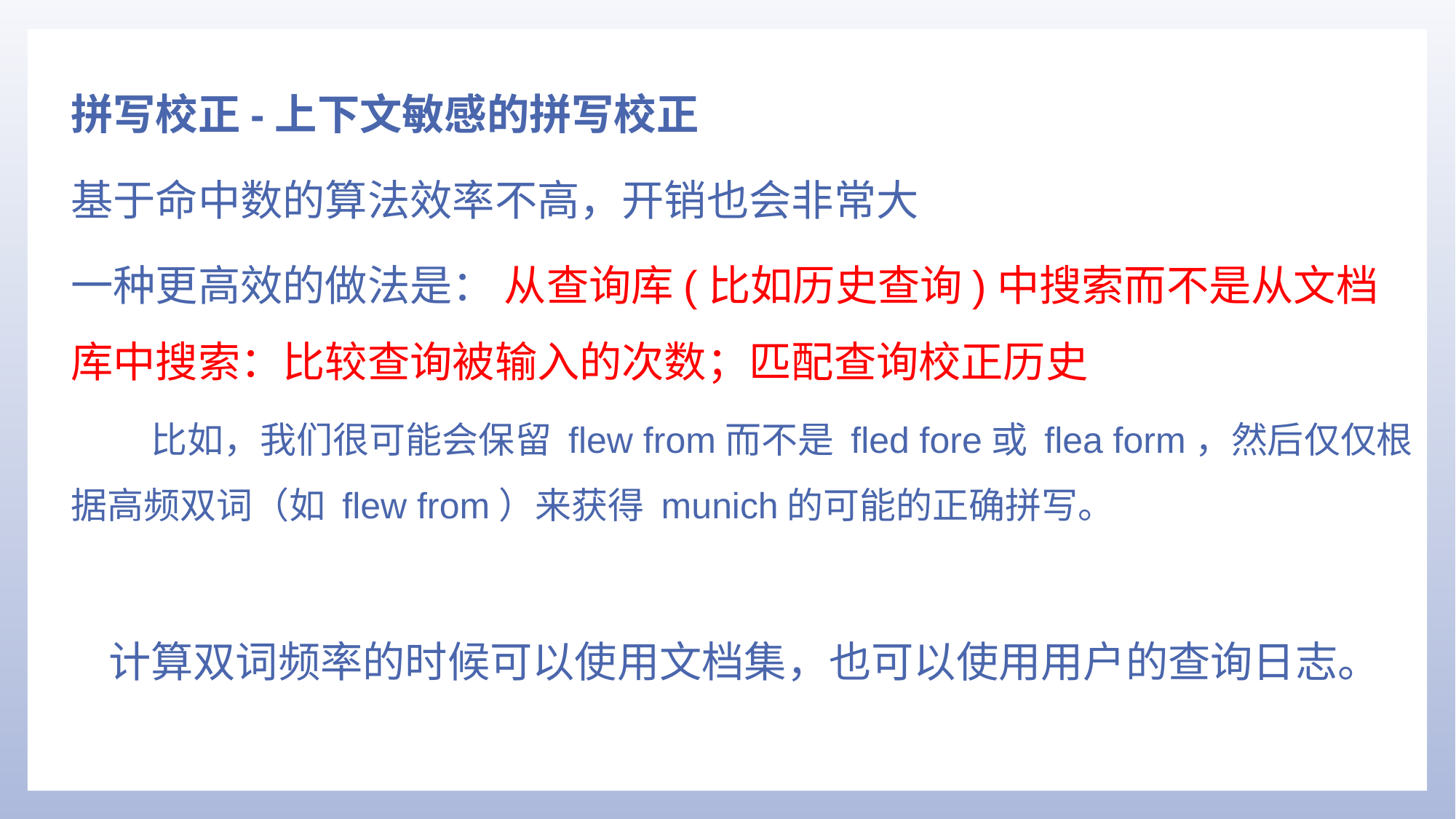

拼写校正-上下文敏感的拼写校正
基于命中数的算法效率不高，开销也会非常大
一种更高效的做法是： 从查询库(比如历史查询)中搜索而不是从文档库中搜索：比较查询被输入的次数；匹配查询校正历史
比如，我们很可能会保留 flew from而不是 fled fore或 flea form，然后仅仅根据高频双词（如 flew from）来获得 munich的可能的正确拼写。

计算双词频率的时候可以使用文档集，也可以使用用户的查询日志。